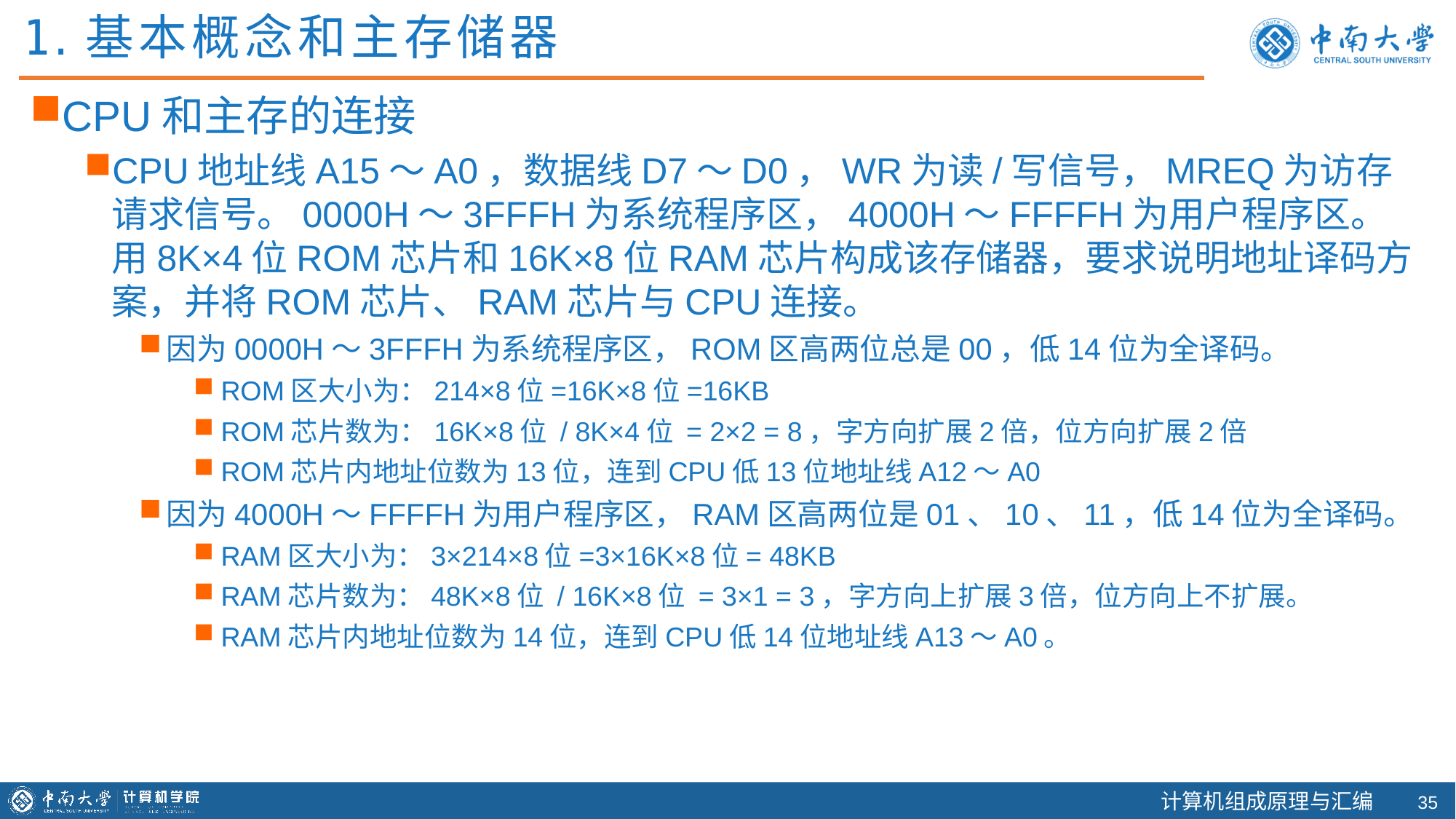

1.基本概念和主存储器

CPU和主存的连接
CPU地址线A15～A0，数据线D7～D0，WR为读/写信号，MREQ为访存请求信号。0000H～3FFFH为系统程序区，4000H～FFFFH为用户程序区。用8K×4位ROM芯片和16K×8位RAM芯片构成该存储器，要求说明地址译码方案，并将ROM芯片、RAM芯片与CPU连接。
因为0000H～3FFFH为系统程序区，ROM区高两位总是00，低14位为全译码。
ROM区大小为：214×8位=16K×8位=16KB
ROM芯片数为：16K×8位 / 8K×4位 = 2×2 = 8，字方向扩展2倍，位方向扩展2倍
ROM芯片内地址位数为13位，连到CPU低13位地址线A12～A0
因为4000H～FFFFH为用户程序区，RAM区高两位是01、10、11，低14位为全译码。
RAM区大小为：3×214×8位=3×16K×8位= 48KB
RAM芯片数为：48K×8位 / 16K×8位 = 3×1 = 3，字方向上扩展3倍，位方向上不扩展。
RAM芯片内地址位数为14位，连到CPU低14位地址线A13～A0。

35